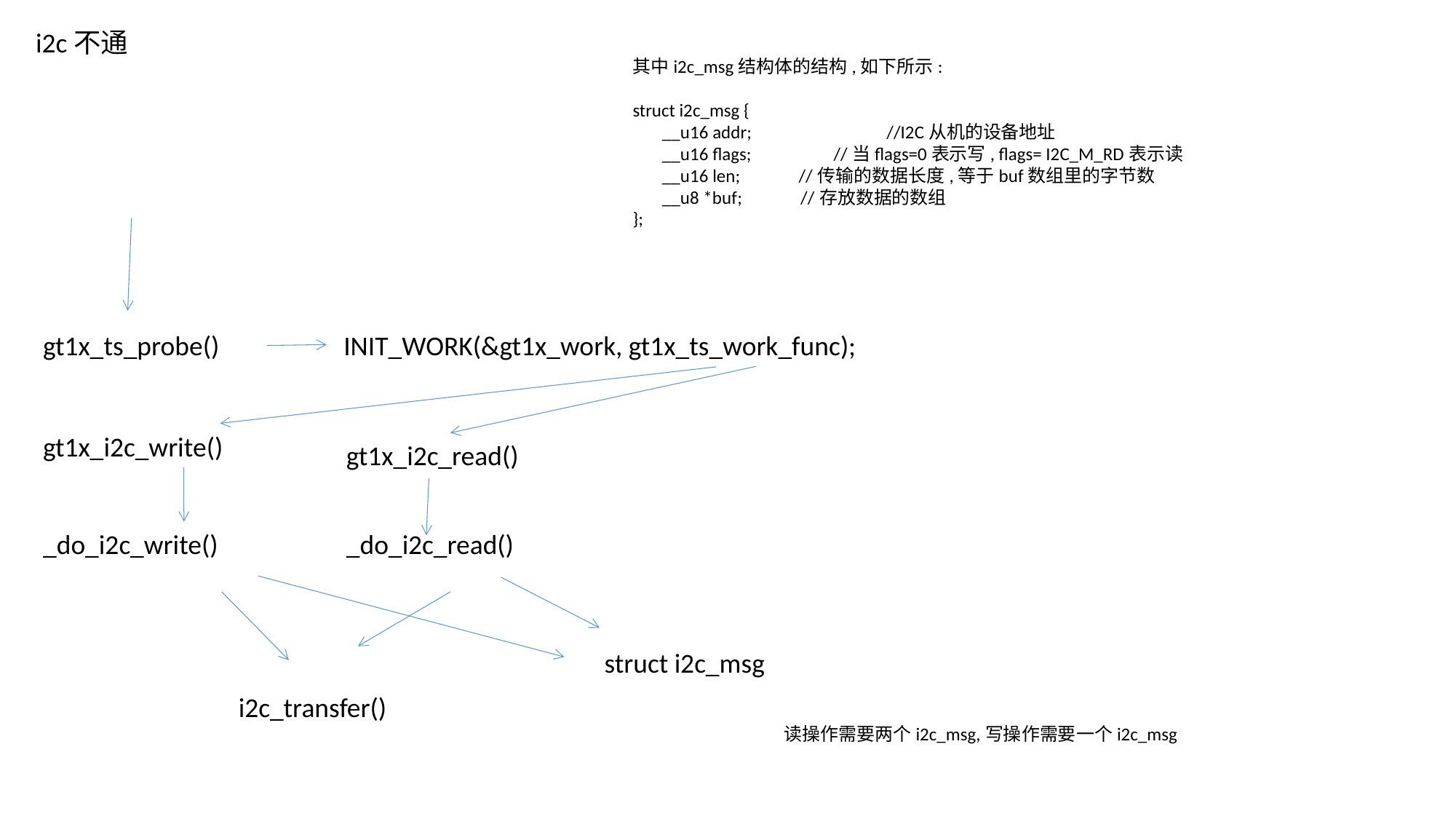

i2c不通
其中i2c_msg结构体的结构,如下所示:

struct i2c_msg {
       __u16 addr;    　　　　　　//I2C从机的设备地址
       __u16 flags;     　　    //当flags=0表示写, flags= I2C_M_RD表示读
       __u16 len;              //传输的数据长度,等于buf数组里的字节数
       __u8 *buf;              //存放数据的数组
};
gt1x_ts_probe()
 INIT_WORK(&gt1x_work, gt1x_ts_work_func);
gt1x_i2c_write()
gt1x_i2c_read()
_do_i2c_write()
_do_i2c_read()
struct i2c_msg
 i2c_transfer()
读操作需要两个i2c_msg,写操作需要一个i2c_msg